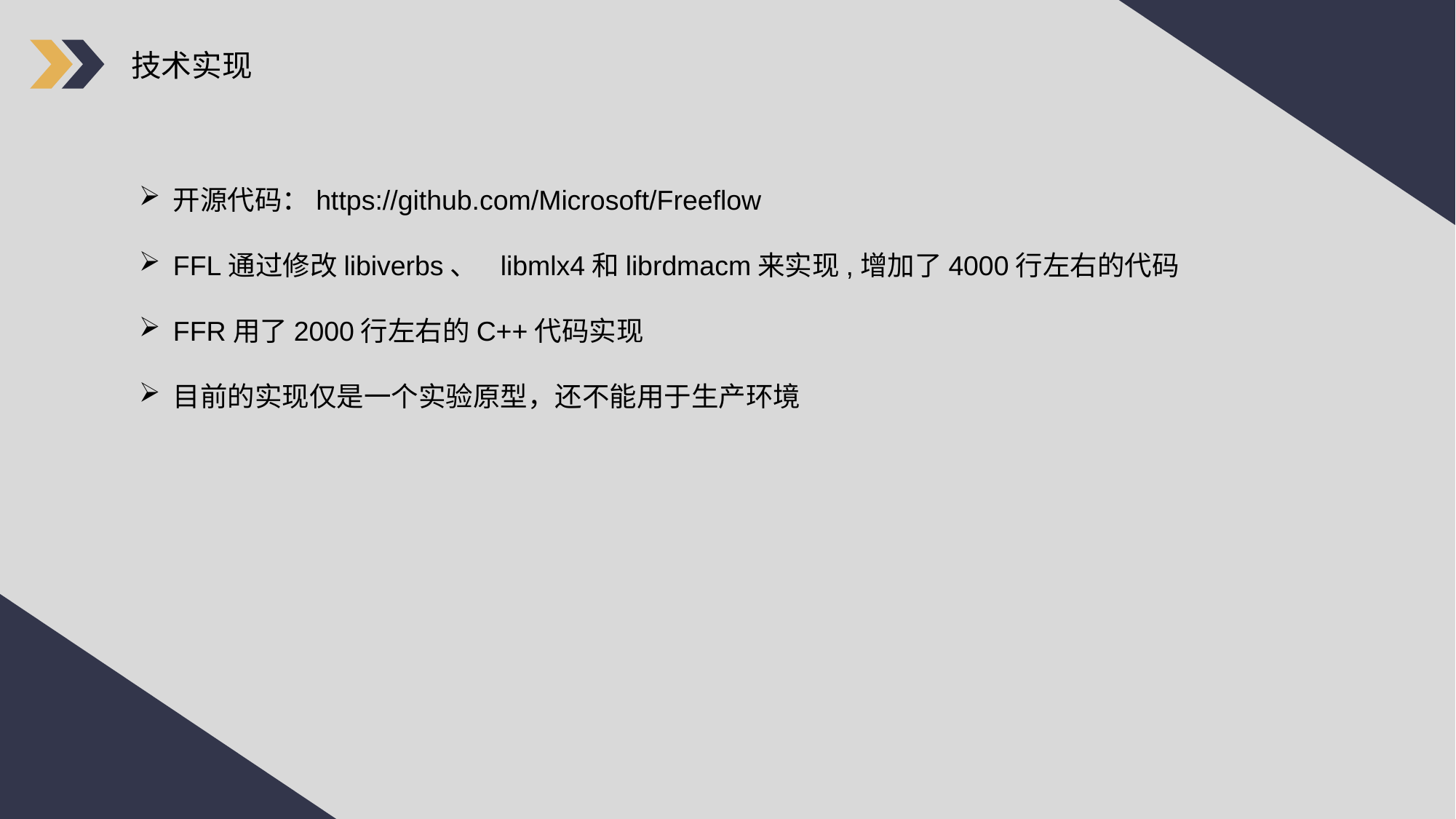

技术实现
开源代码：https://github.com/Microsoft/Freeflow
FFL通过修改libiverbs、	libmlx4和librdmacm来实现,增加了4000行左右的代码
FFR用了2000行左右的C++代码实现
目前的实现仅是一个实验原型，还不能用于生产环境